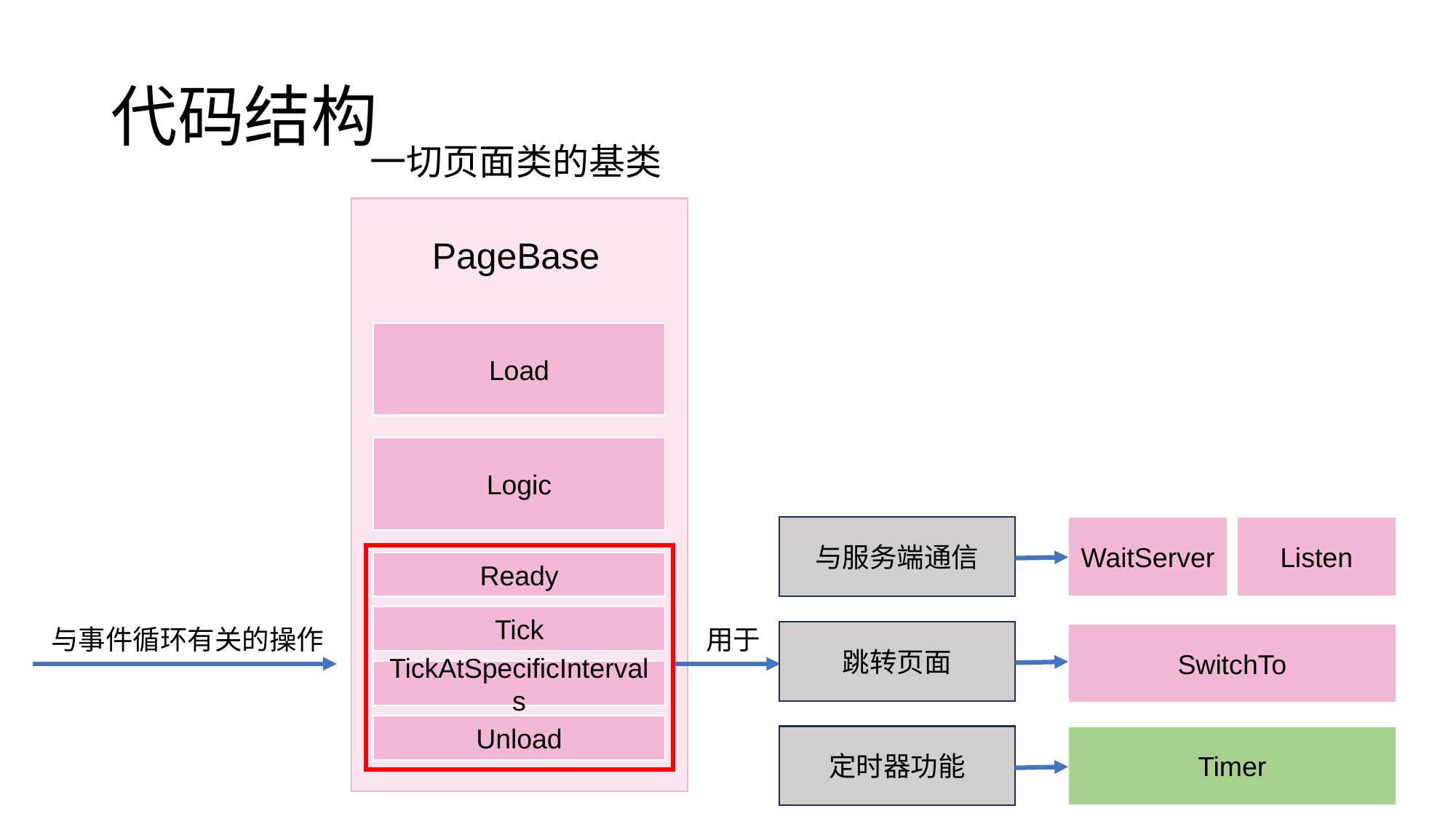

# 代码结构
一切页面类的基类

PageBase
Load
Logic
与服务端通信
Listen
WaitServer

Ready
Tick
与事件循环有关的操作
用于
跳转页面
SwitchTo
TickAtSpecificIntervals
Unload
定时器功能
Timer